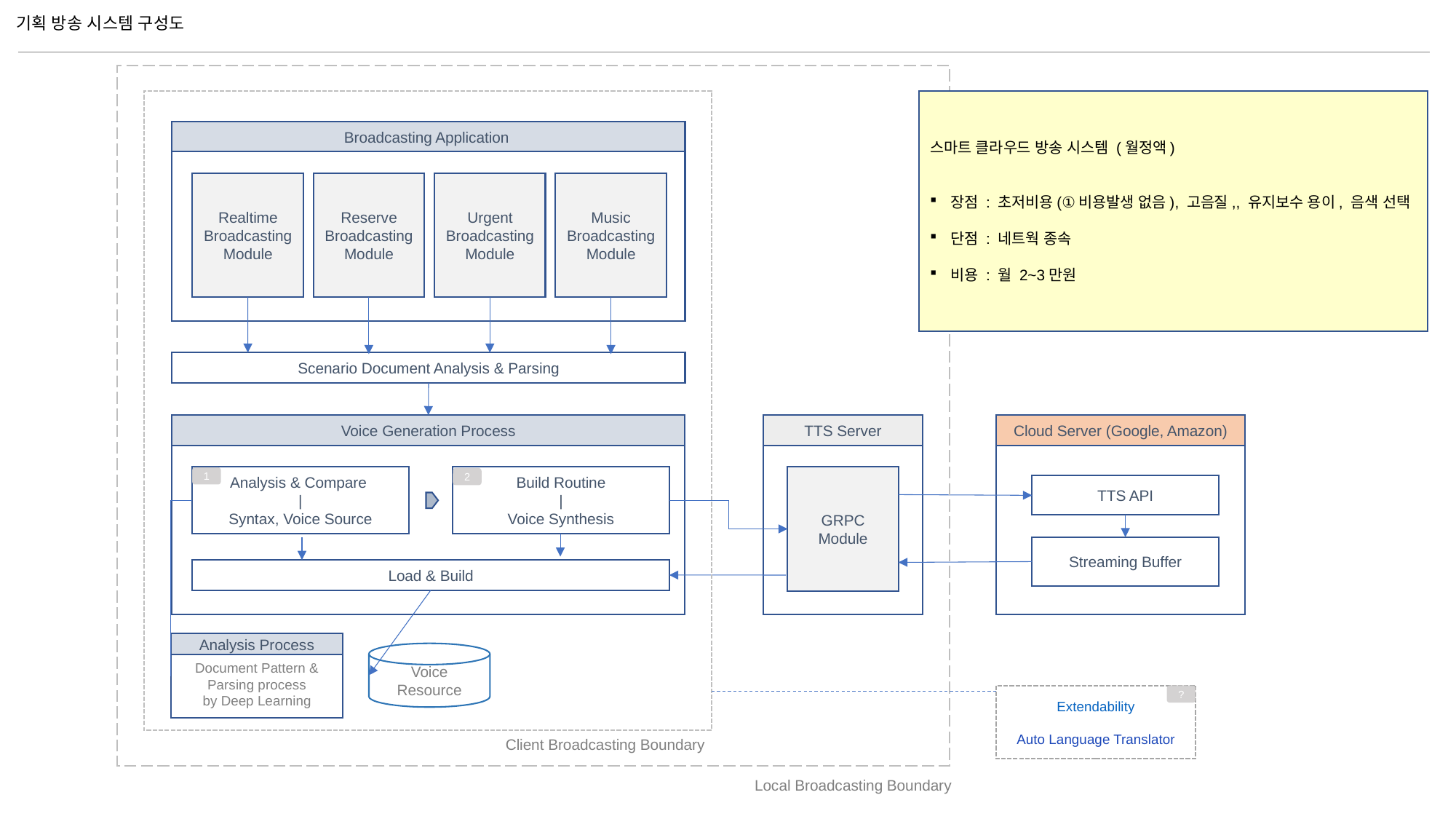

기획 방송 시스템 구성도

스마트 클라우드 방송 시스템 (월정액)

장점 : 초저비용(①비용발생 없음), 고음질,, 유지보수 용이, 음색 선택

단점 : 네트웍 종속

비용 : 월 2~3만원

Broadcasting Application
Realtime Broadcasting
Module
Reserve Broadcasting
Module
Urgent Broadcasting
Module
Music Broadcasting
Module
Scenario Document Analysis & Parsing
Cloud Server (Google, Amazon)

Voice Generation Process
TTS Server

Analysis & Compare
|
Syntax, Voice Source
Build Routine
|
Voice Synthesis
GRPC
Module
1
2
TTS API

Streaming Buffer
Load & Build

Document Pattern & Parsing process
by Deep Learning
Analysis Process
Voice Resource

Extendability

Auto Language Translator

?
Client Broadcasting Boundary
Local Broadcasting Boundary